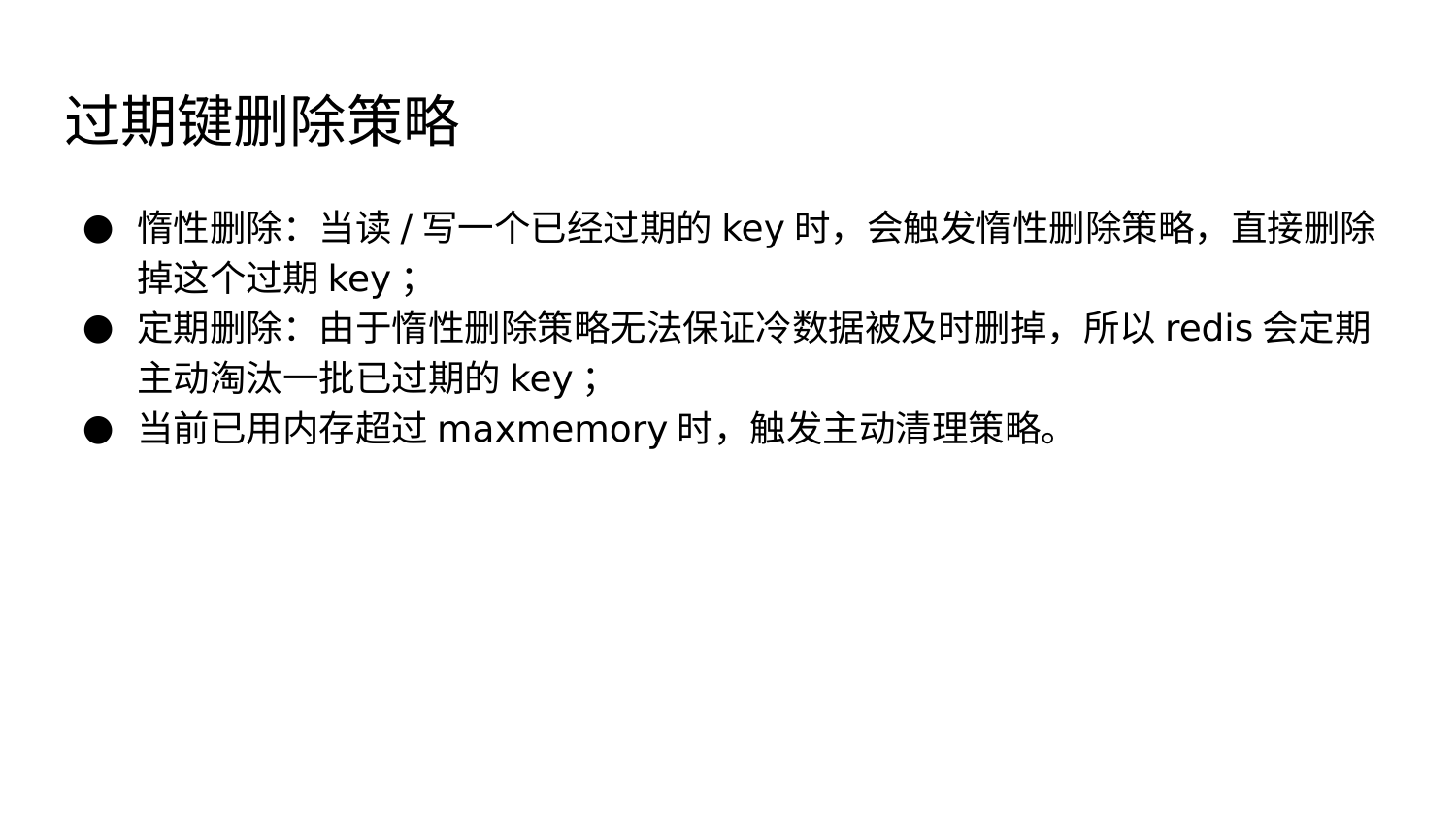

# 过期键删除策略
惰性删除：当读/写一个已经过期的key时，会触发惰性删除策略，直接删除掉这个过期key；
定期删除：由于惰性删除策略无法保证冷数据被及时删掉，所以redis会定期主动淘汰一批已过期的key；
当前已用内存超过maxmemory时，触发主动清理策略。